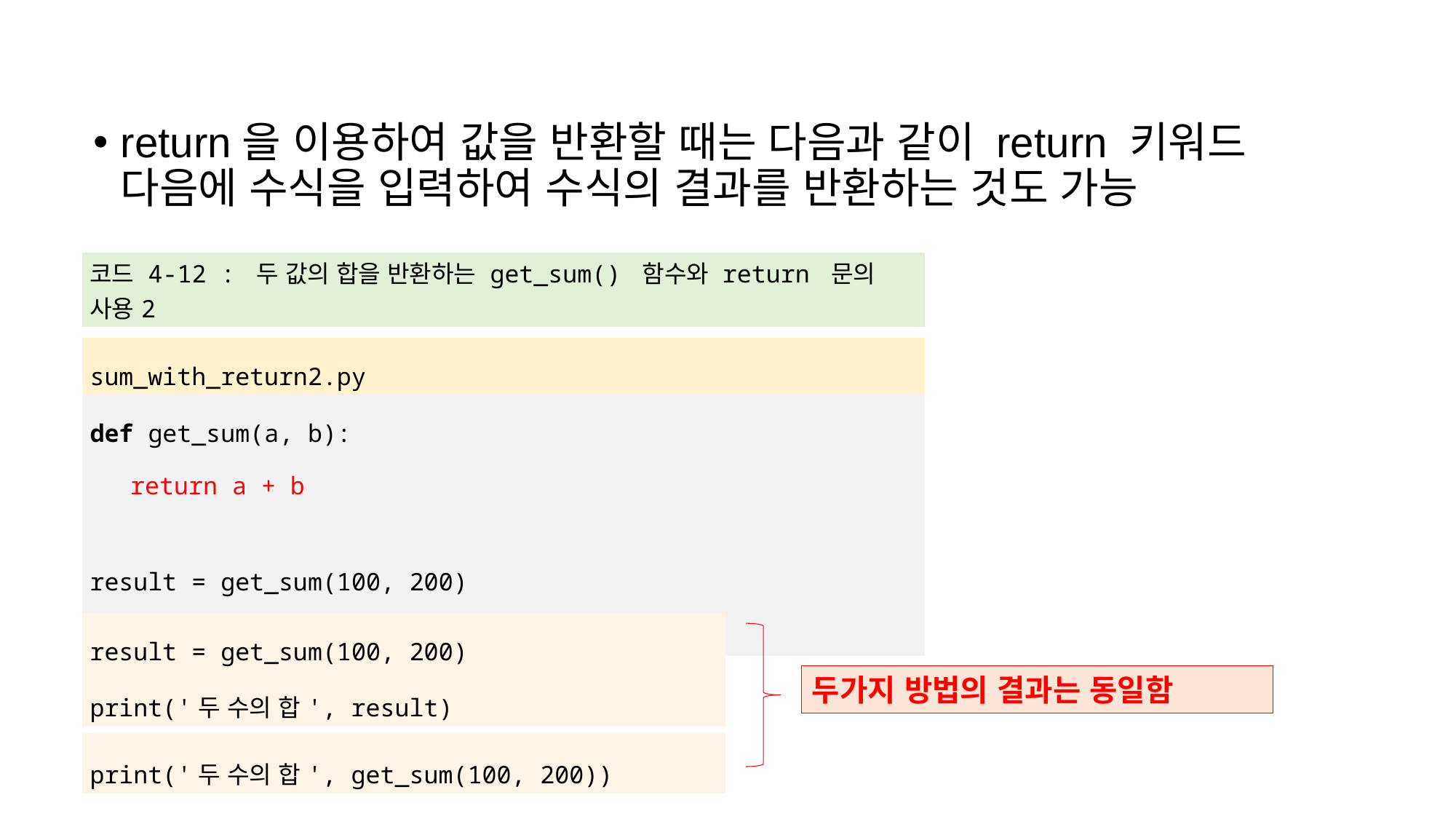

return을 이용하여 값을 반환할 때는 다음과 같이 return 키워드 다음에 수식을 입력하여 수식의 결과를 반환하는 것도 가능

| 코드 4-12 : 두 값의 합을 반환하는 get\_sum() 함수와 return 문의 사용2 |
| --- |
|  |
| sum\_with\_return2.py |
| def get\_sum(a, b): return a + b result = get\_sum(100, 200) print('두 수의 합', result) |
| result = get\_sum(100, 200) print('두 수의 합', result) |
| --- |

두가지 방법의 결과는 동일함
| print('두 수의 합', get\_sum(100, 200)) |
| --- |